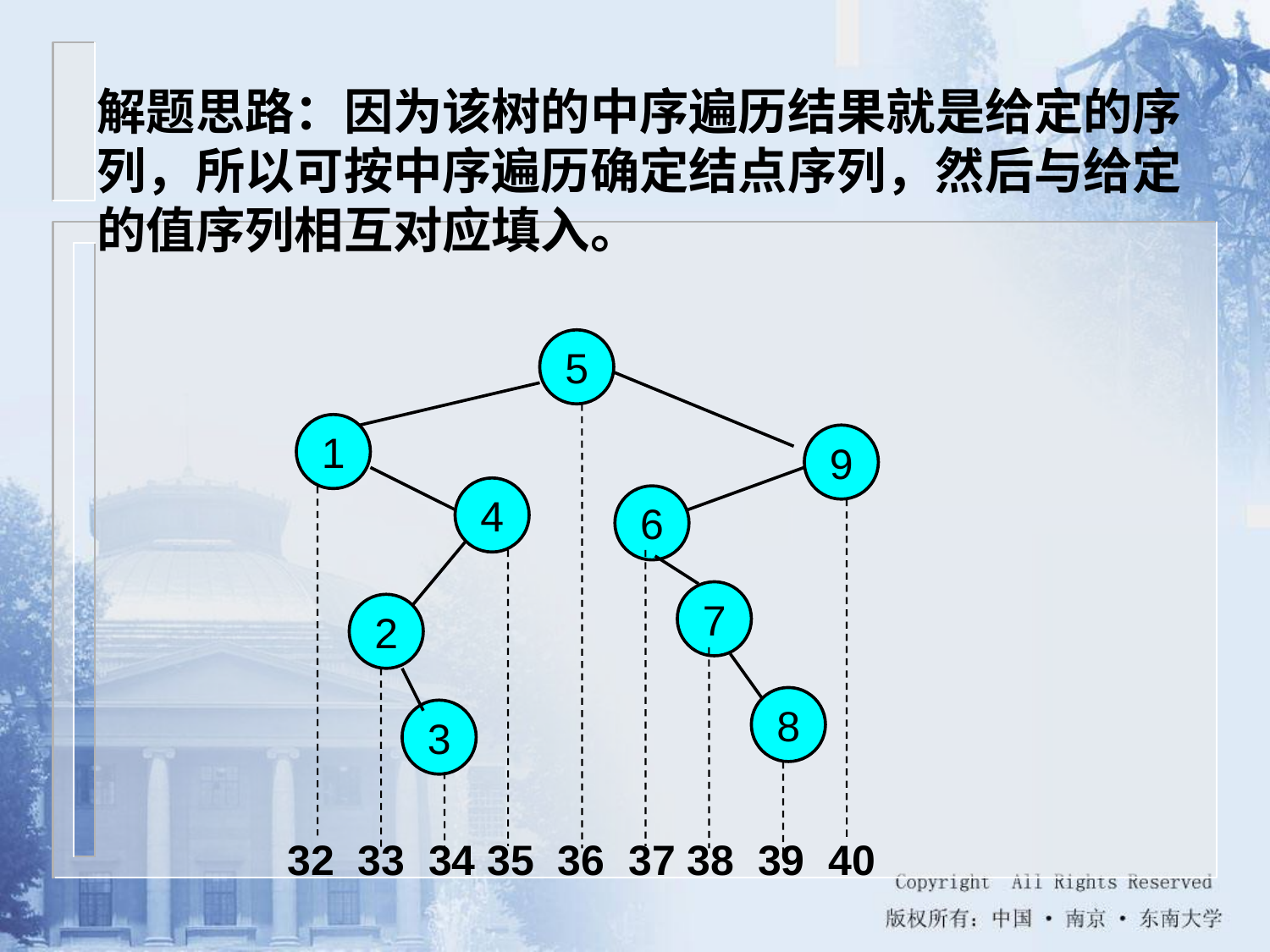

解题思路：因为该树的中序遍历结果就是给定的序列，所以可按中序遍历确定结点序列，然后与给定的值序列相互对应填入。
5

1
9

4
6

7
2

8
3

32  33  34 35  36  37 38  39  40